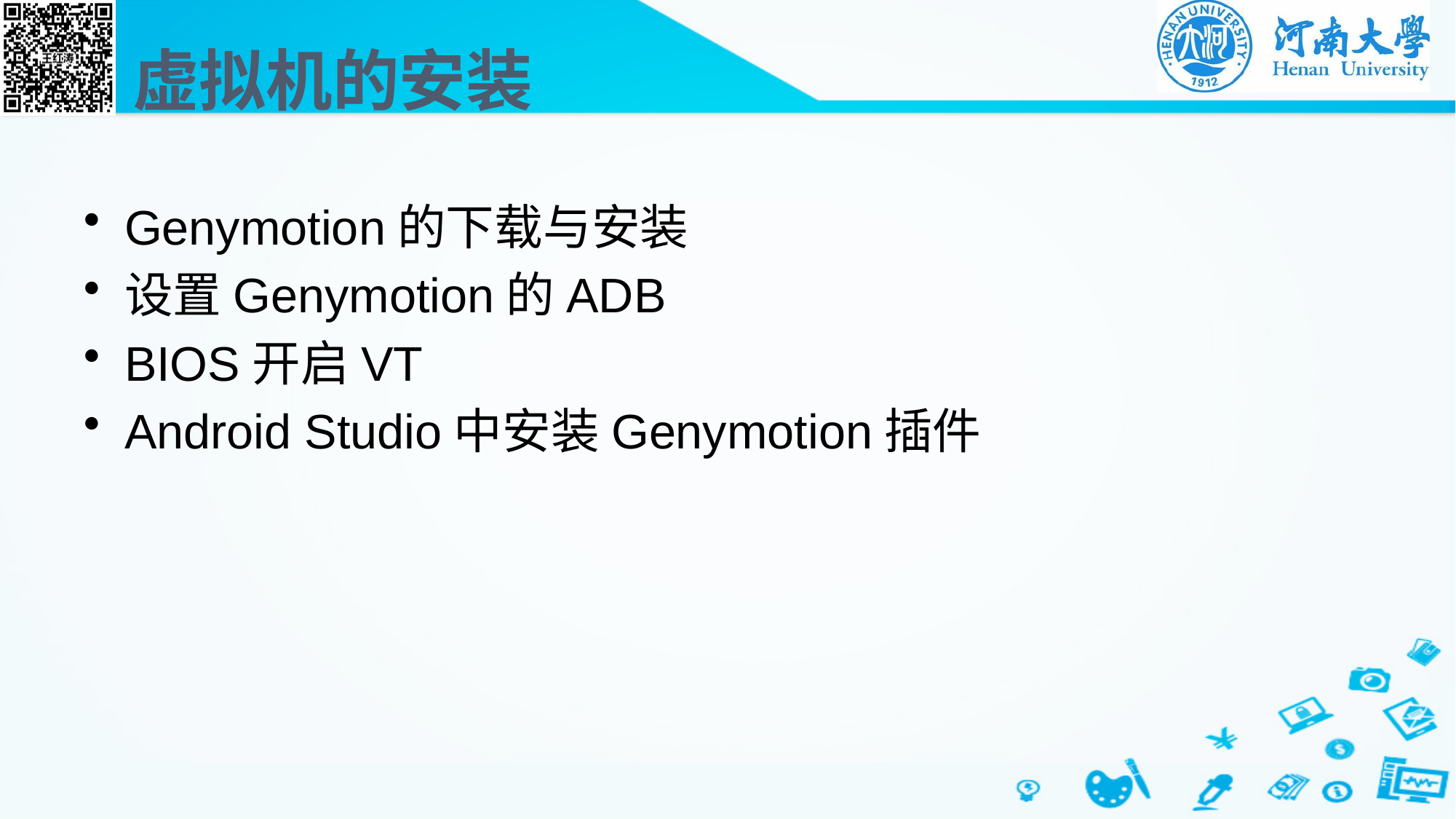

# 虚拟机的安装
Genymotion的下载与安装
设置Genymotion的ADB
BIOS开启VT
Android Studio中安装Genymotion插件